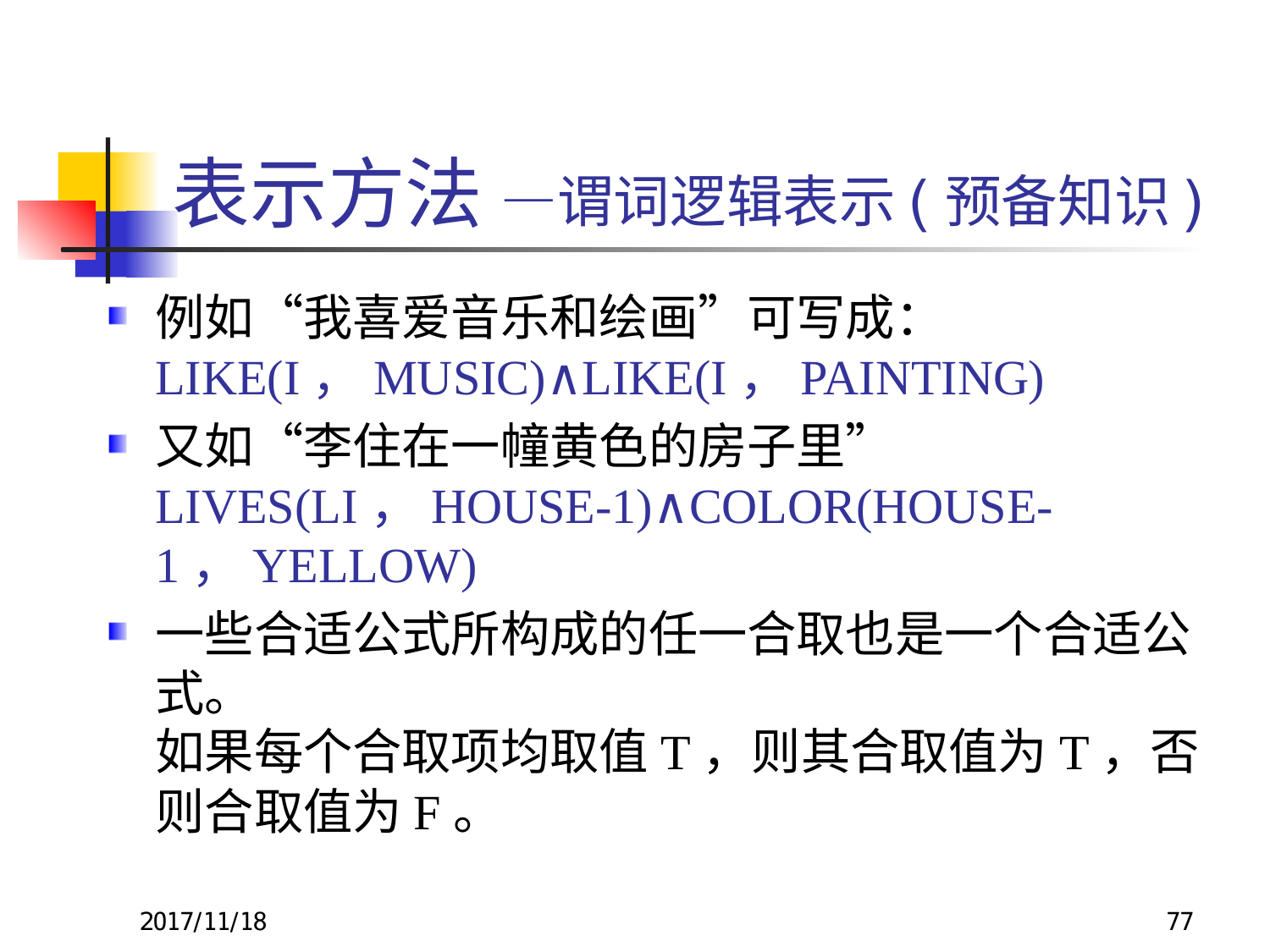

# 表示方法 —谓词逻辑表示(预备知识)
例如“我喜爱音乐和绘画”可写成：
LIKE(I，MUSIC)∧LIKE(I，PAINTING)
又如“李住在一幢黄色的房子里”
LIVES(LI，HOUSE-1)∧COLOR(HOUSE-1，YELLOW)
一些合适公式所构成的任一合取也是一个合适公式。
如果每个合取项均取值T，则其合取值为T，否则合取值为F。
2017/11/18
77